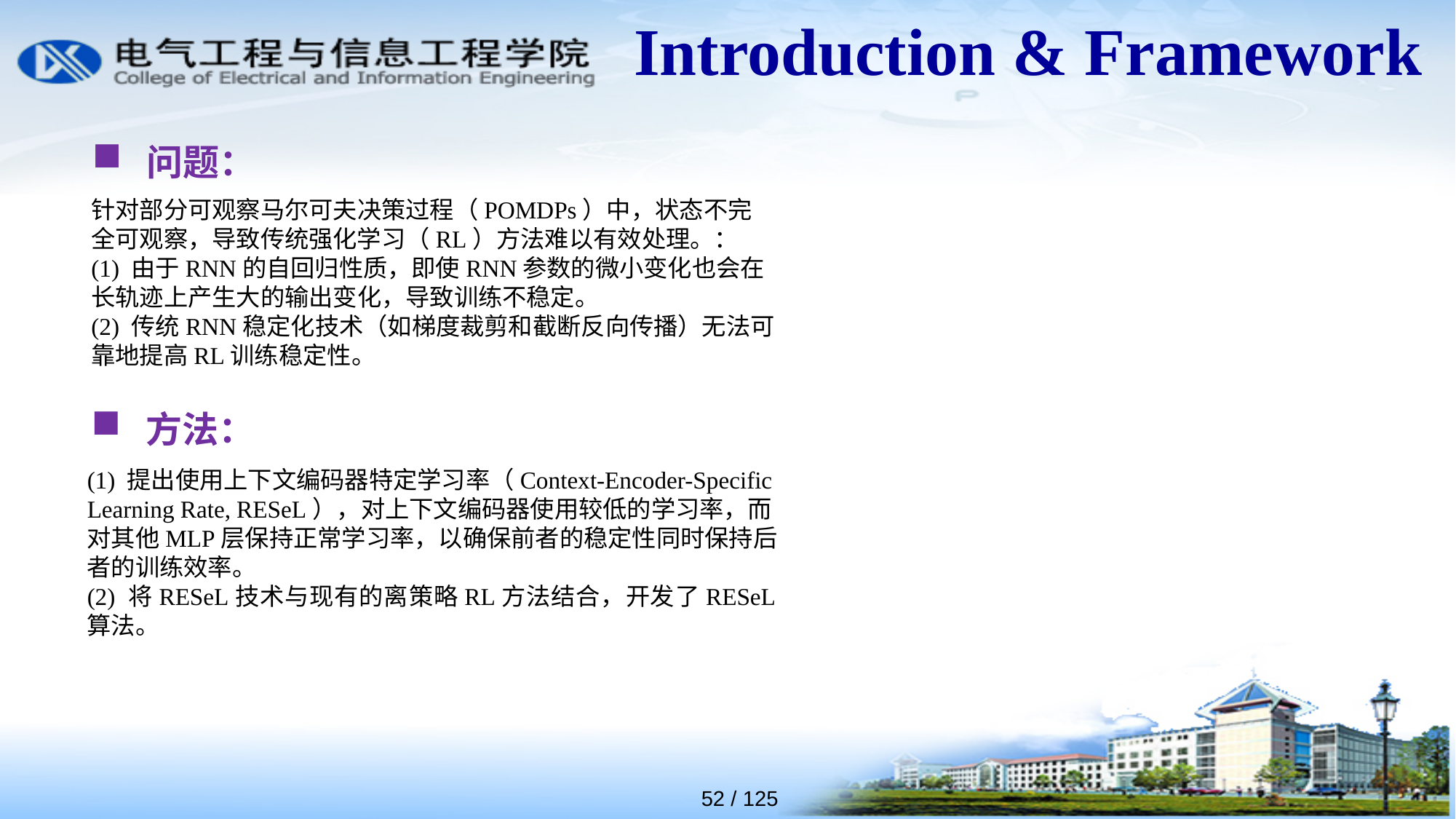

Introduction & Framework
问题：
针对部分可观察马尔可夫决策过程（POMDPs）中，状态不完全可观察，导致传统强化学习（RL）方法难以有效处理。：
(1) 由于RNN的自回归性质，即使RNN参数的微小变化也会在长轨迹上产生大的输出变化，导致训练不稳定。
(2) 传统RNN稳定化技术（如梯度裁剪和截断反向传播）无法可靠地提高RL训练稳定性。
方法：
(1) 提出使用上下文编码器特定学习率（Context-Encoder-Specific Learning Rate, RESeL），对上下文编码器使用较低的学习率，而对其他MLP层保持正常学习率，以确保前者的稳定性同时保持后者的训练效率。
(2) 将RESeL技术与现有的离策略RL方法结合，开发了RESeL算法。
52 / 125